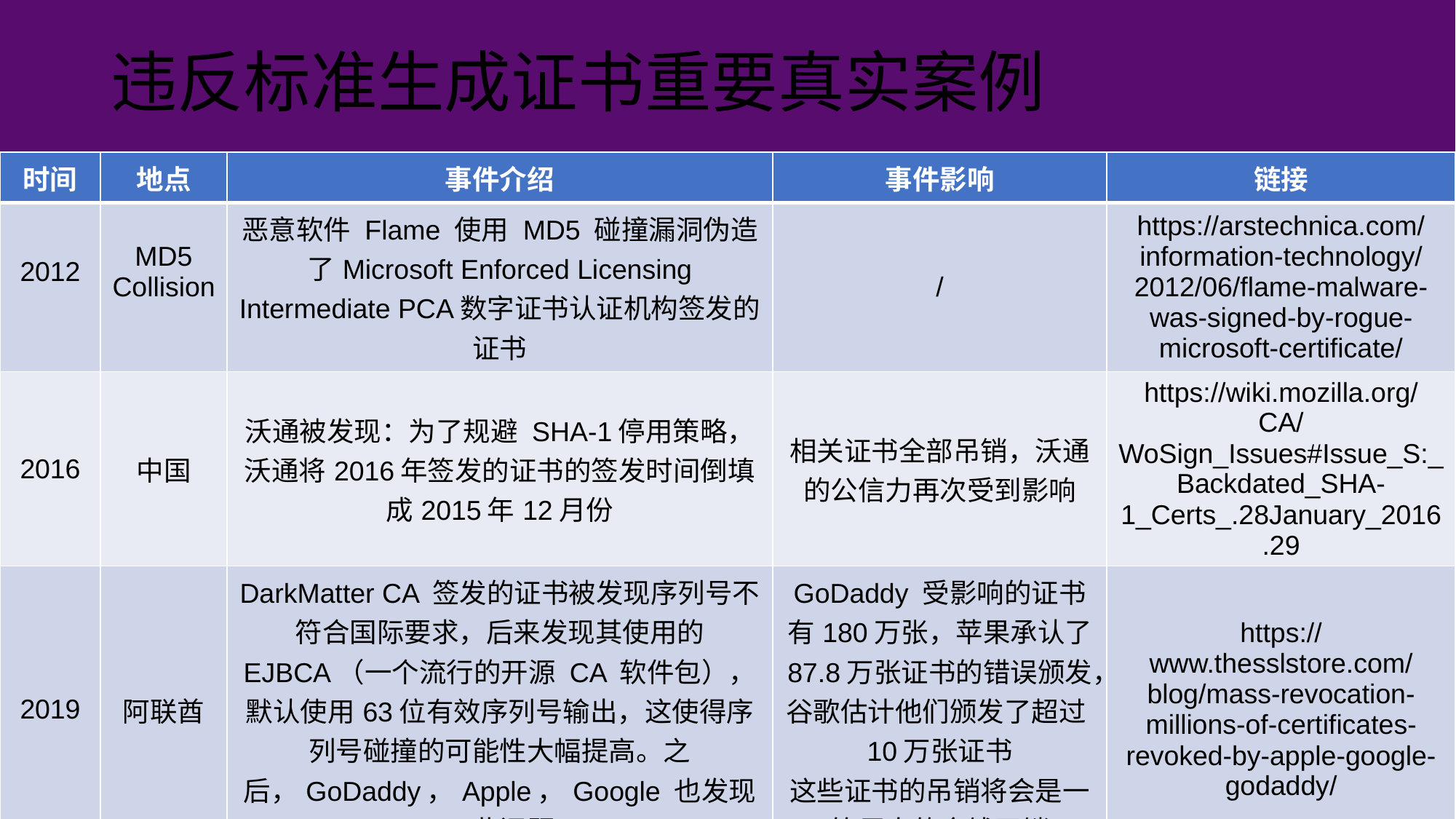

# 违反标准生成证书重要真实案例
| 时间 | 地点 | 事件介绍 | 事件影响 | 链接 |
| --- | --- | --- | --- | --- |
| 2012 | MD5 Collision | 恶意软件 Flame 使用 MD5 碰撞漏洞伪造了Microsoft Enforced Licensing Intermediate PCA数字证书认证机构签发的证书 | / | https://arstechnica.com/information-technology/2012/06/flame-malware-was-signed-by-rogue-microsoft-certificate/ |
| 2016 | 中国 | 沃通被发现：为了规避 SHA-1停用策略，沃通将2016年签发的证书的签发时间倒填成2015年12月份 | 相关证书全部吊销，沃通的公信力再次受到影响 | https://wiki.mozilla.org/CA/WoSign\_Issues#Issue\_S:\_Backdated\_SHA-1\_Certs\_.28January\_2016.29 |
| 2019 | 阿联酋 | DarkMatter CA 签发的证书被发现序列号不符合国际要求，后来发现其使用的 EJBCA（一个流行的开源 CA 软件包），默认使用63位有效序列号输出，这使得序列号碰撞的可能性大幅提高。之后，GoDaddy，Apple，Google 也发现了此问题 | GoDaddy 受影响的证书有180万张，苹果承认了 87.8万张证书的错误颁发，谷歌估计他们颁发了超过10万张证书 这些证书的吊销将会是一笔巨大的金钱开销 | https://www.thesslstore.com/blog/mass-revocation-millions-of-certificates-revoked-by-apple-google-godaddy/ |